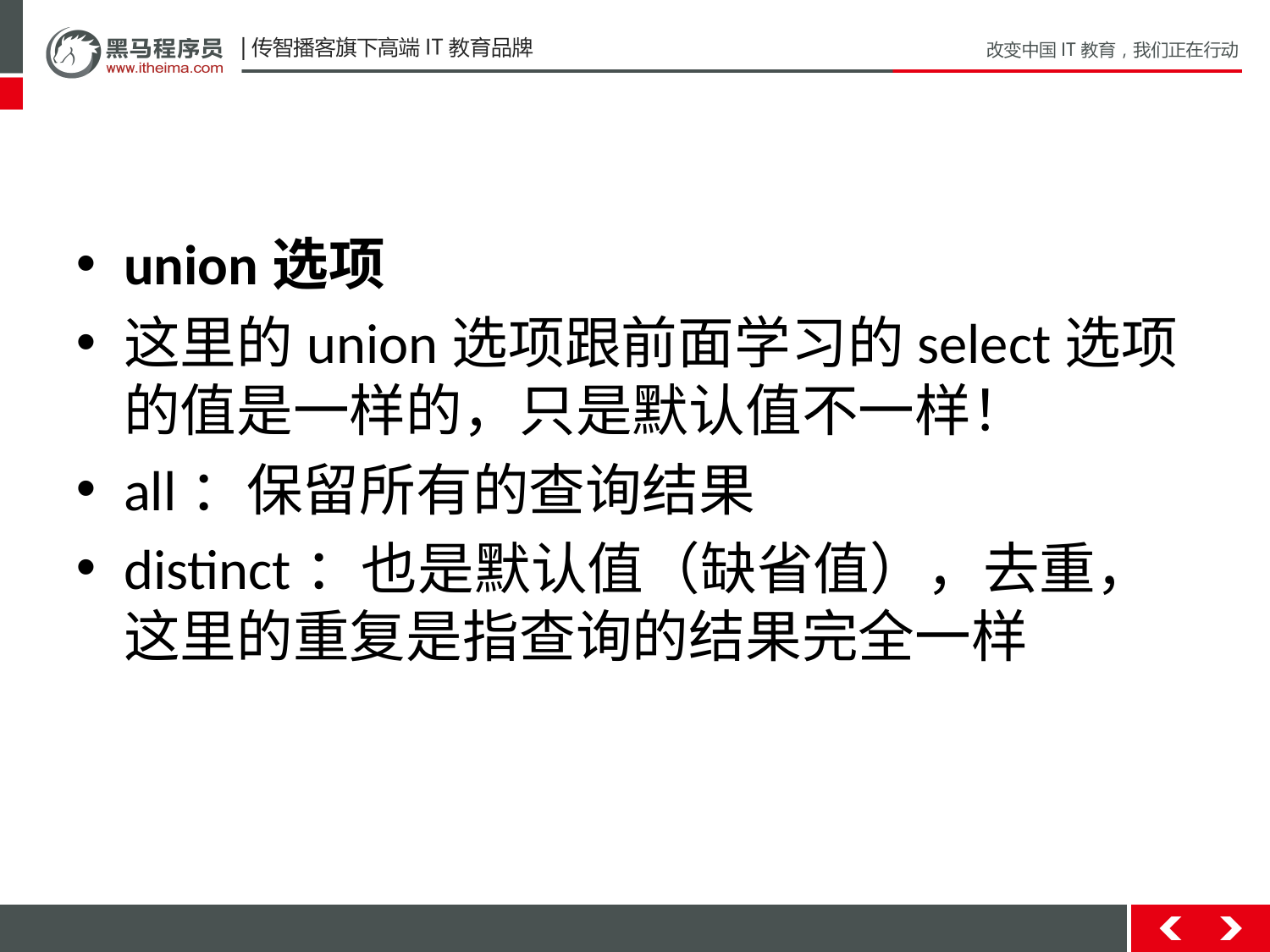

#
union选项
这里的union选项跟前面学习的select选项的值是一样的，只是默认值不一样！
all：保留所有的查询结果
distinct：也是默认值（缺省值），去重，这里的重复是指查询的结果完全一样